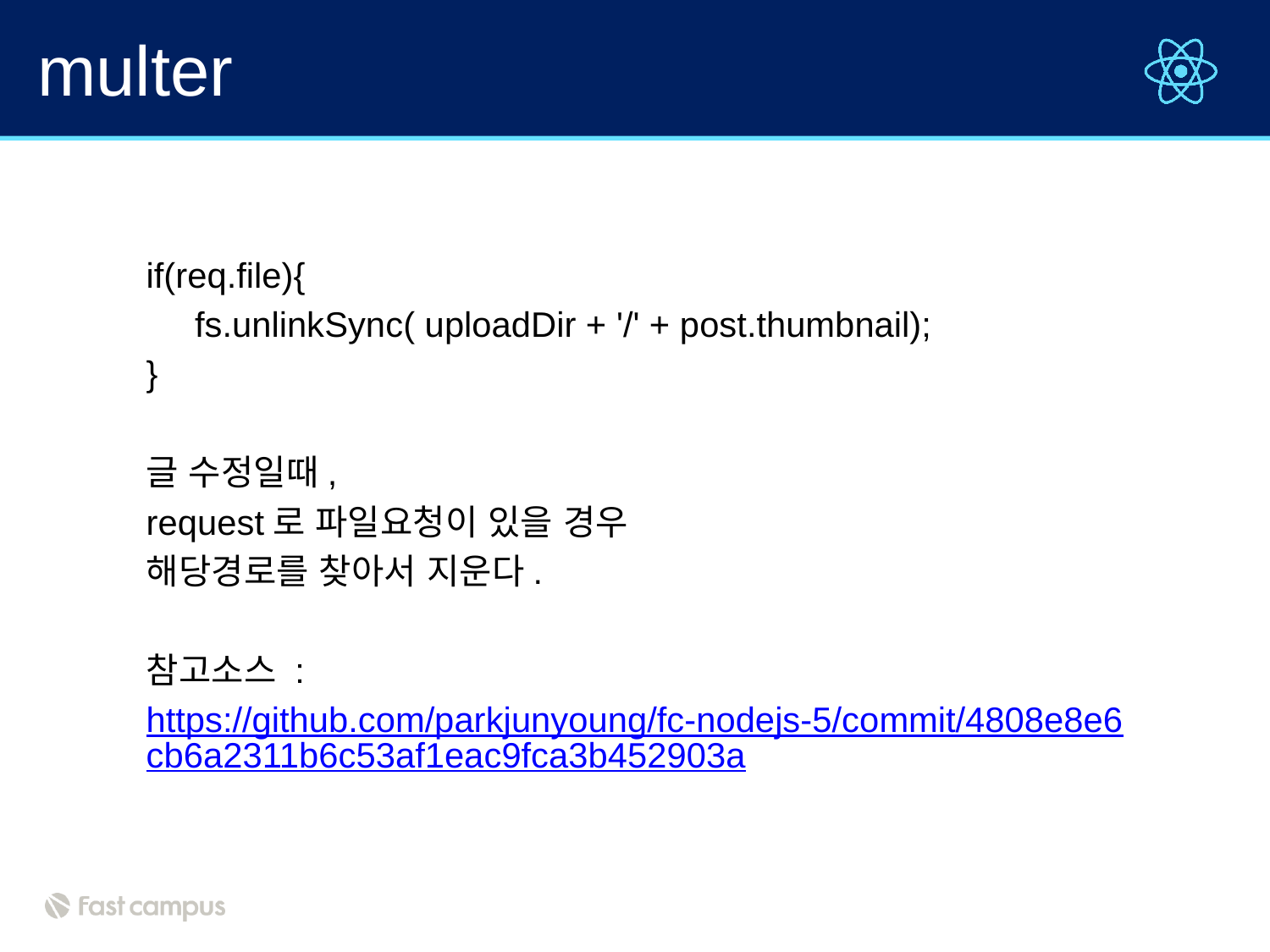

# multer
if(req.file){
     fs.unlinkSync( uploadDir + '/' + post.thumbnail);
}

글 수정일때,
request로 파일요청이 있을 경우
해당경로를 찾아서 지운다.

참고소스 :
https://github.com/parkjunyoung/fc-nodejs-5/commit/4808e8e6cb6a2311b6c53af1eac9fca3b452903a